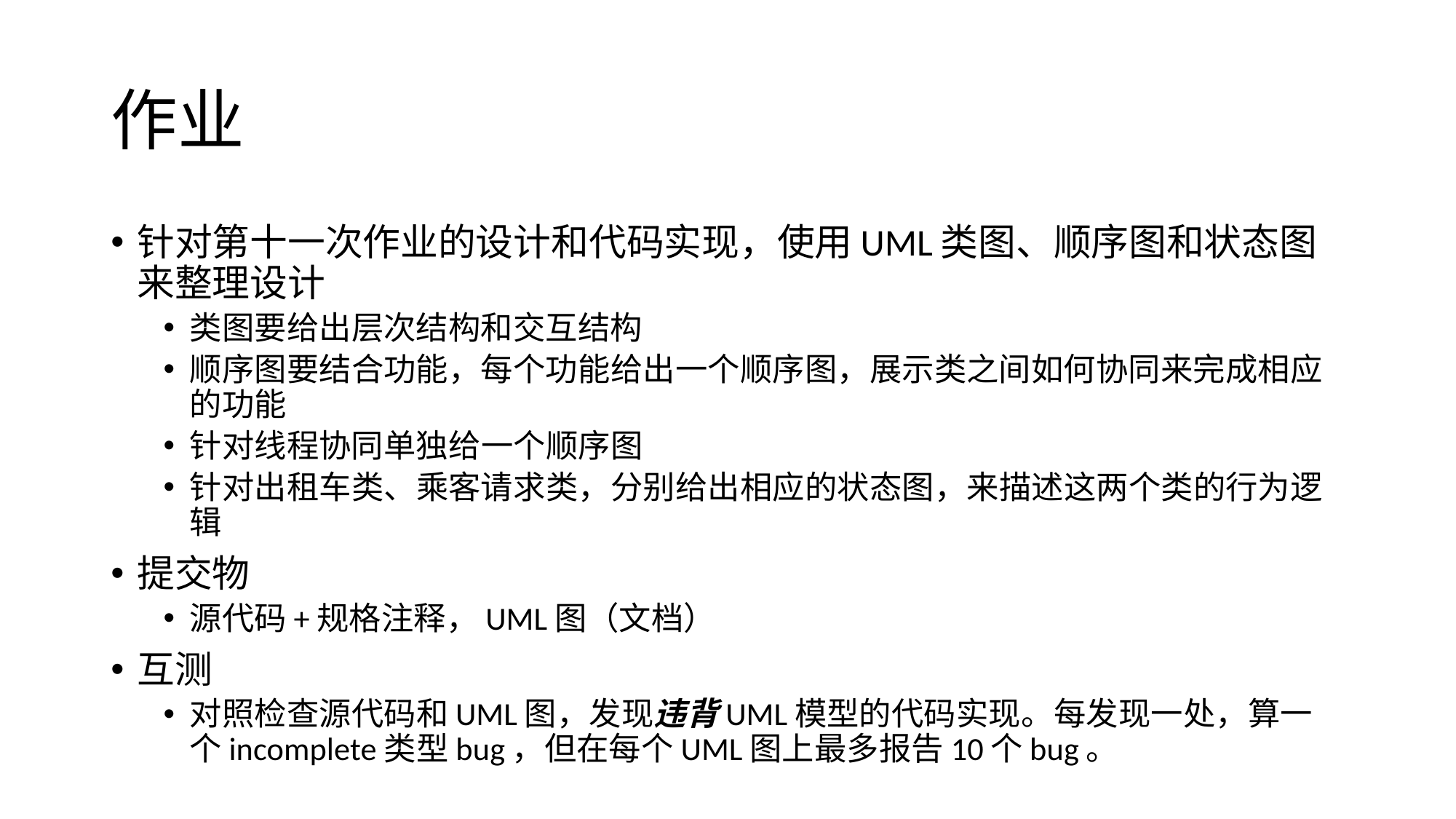

# 作业
针对第十一次作业的设计和代码实现，使用UML类图、顺序图和状态图来整理设计
类图要给出层次结构和交互结构
顺序图要结合功能，每个功能给出一个顺序图，展示类之间如何协同来完成相应的功能
针对线程协同单独给一个顺序图
针对出租车类、乘客请求类，分别给出相应的状态图，来描述这两个类的行为逻辑
提交物
源代码+规格注释，UML图（文档）
互测
对照检查源代码和UML图，发现违背UML模型的代码实现。每发现一处，算一个incomplete类型bug，但在每个UML图上最多报告10个bug。
41